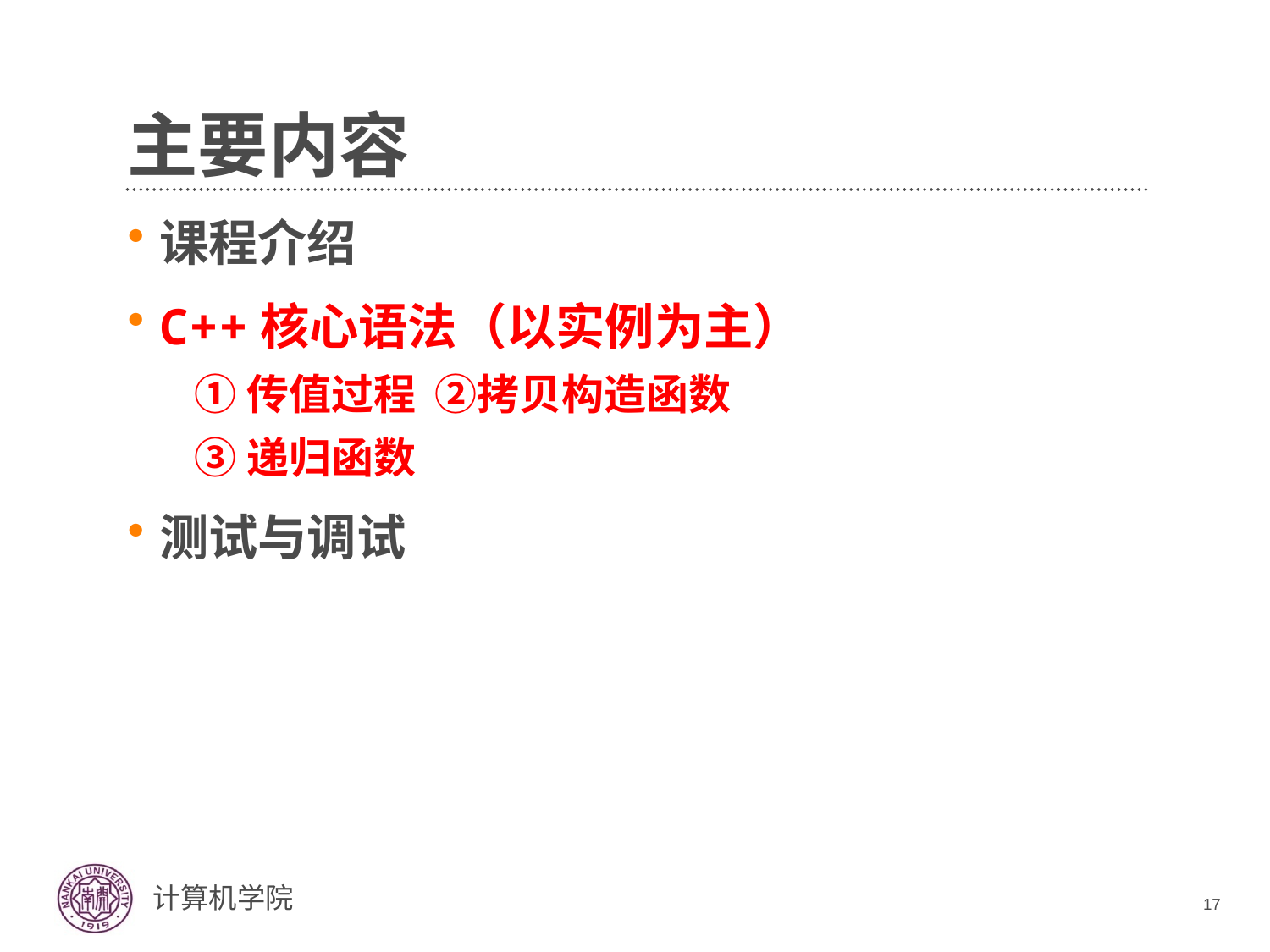

# 主要内容
课程介绍
C++核心语法（以实例为主）
  ①传值过程  ②拷贝构造函数
  ③递归函数
测试与调试
17